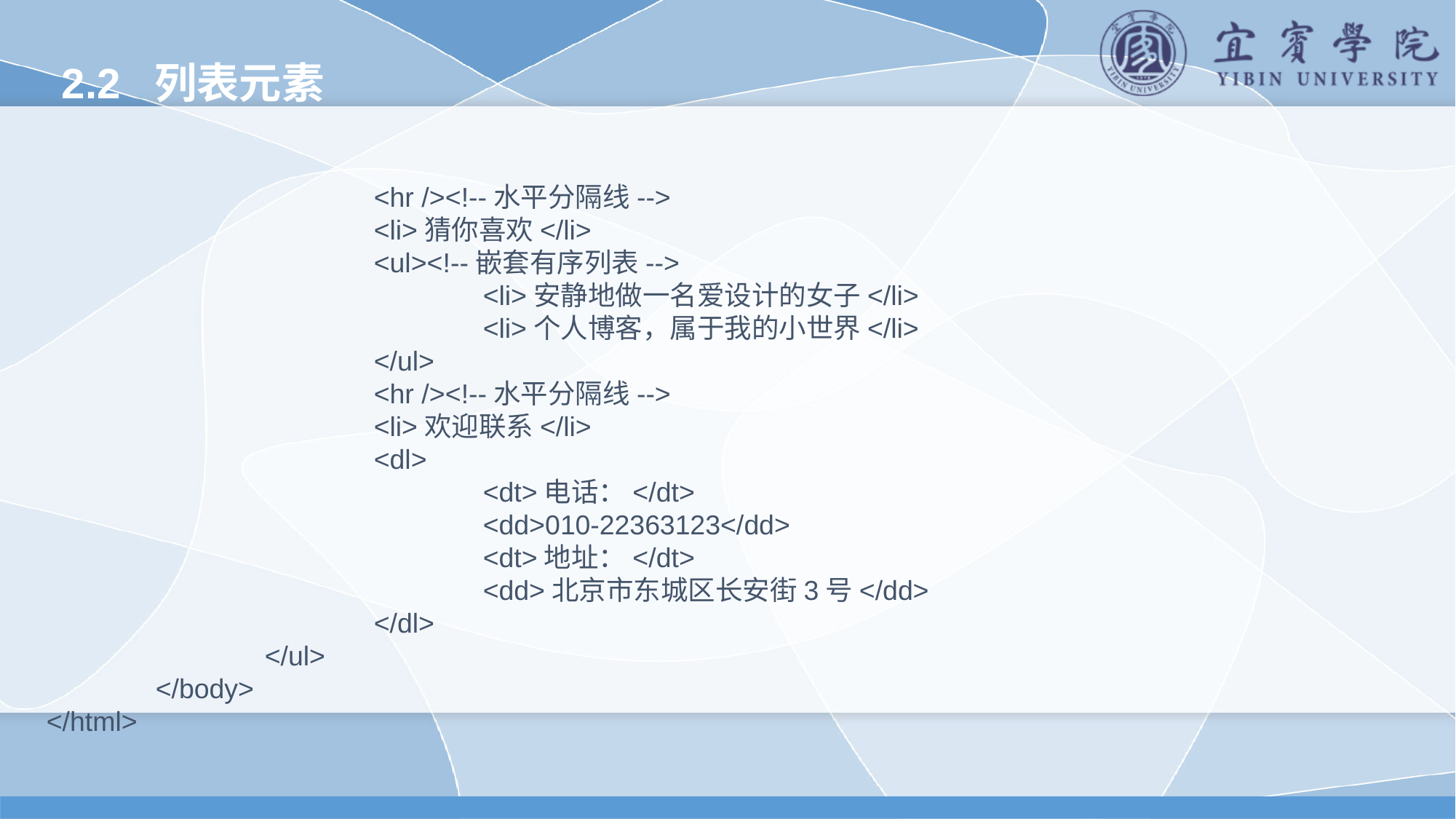

2.2  列表元素
			<hr /><!--水平分隔线-->
			<li>猜你喜欢</li>
			<ul><!--嵌套有序列表-->
				<li>安静地做一名爱设计的女子</li>
				<li>个人博客，属于我的小世界</li>
			</ul>
			<hr /><!--水平分隔线-->
			<li>欢迎联系</li>
			<dl>
				<dt>电话：</dt>
				<dd>010-22363123</dd>
				<dt>地址：</dt>
				<dd>北京市东城区长安街3号</dd>
			</dl>
		</ul>
	</body>
</html>